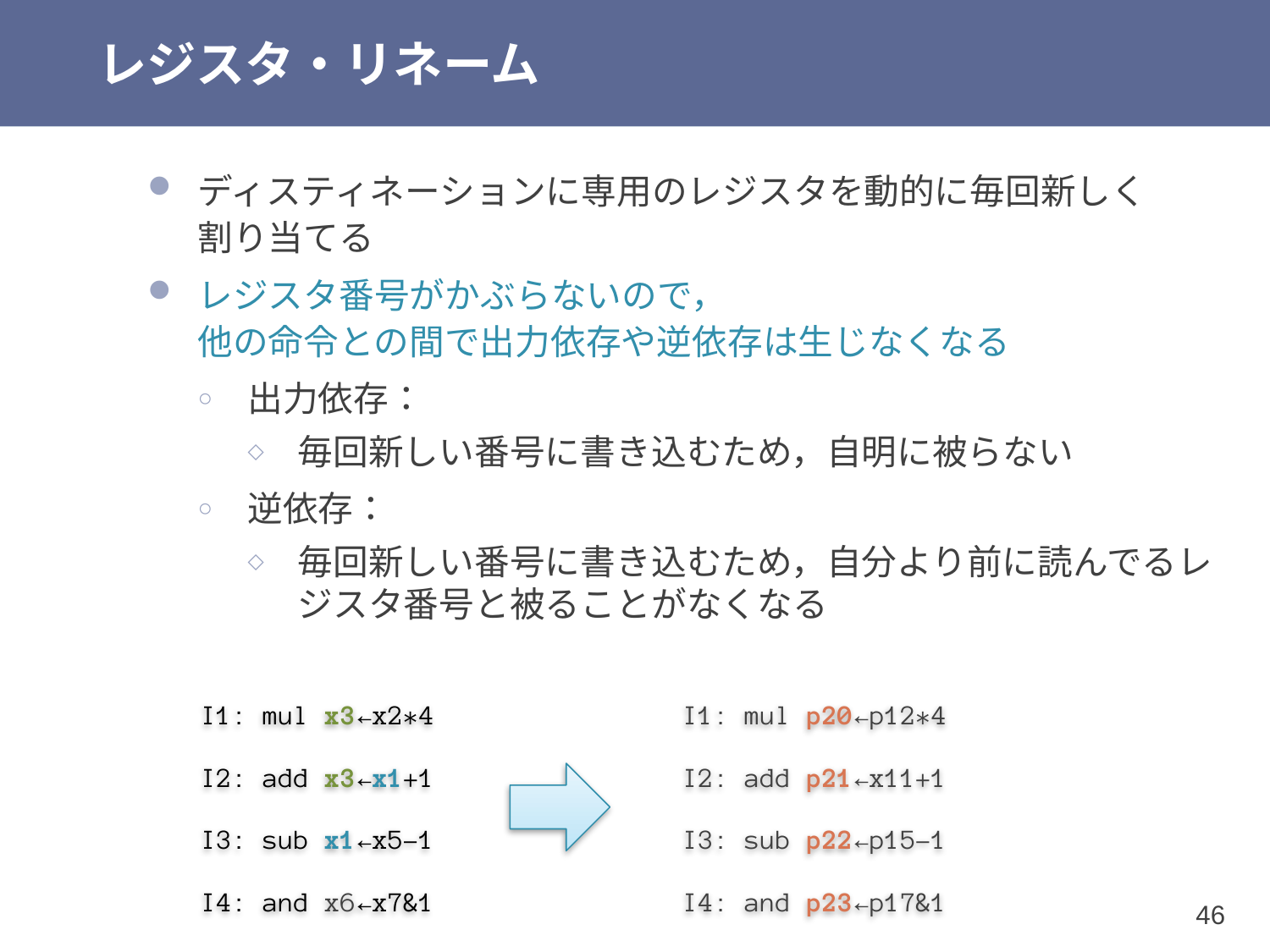

# レジスタ・リネーム
ディスティネーションに専用のレジスタを動的に毎回新しく
割り当てる
レジスタ番号がかぶらないので，
他の命令との間で出力依存や逆依存は生じなくなる
出力依存：
毎回新しい番号に書き込むため，自明に被らない
逆依存：
毎回新しい番号に書き込むため，自分より前に読んでるレジスタ番号と被ることがなくなる
I1: mul x3←x2*4
I1: mul p20←p12*4
I2: add x3←x1+1
I2: add p21←x11+1

I3: sub x1←x5-1
I3: sub p22←p15-1
I4: and x6←x7&1
I4: and p23←p17&1